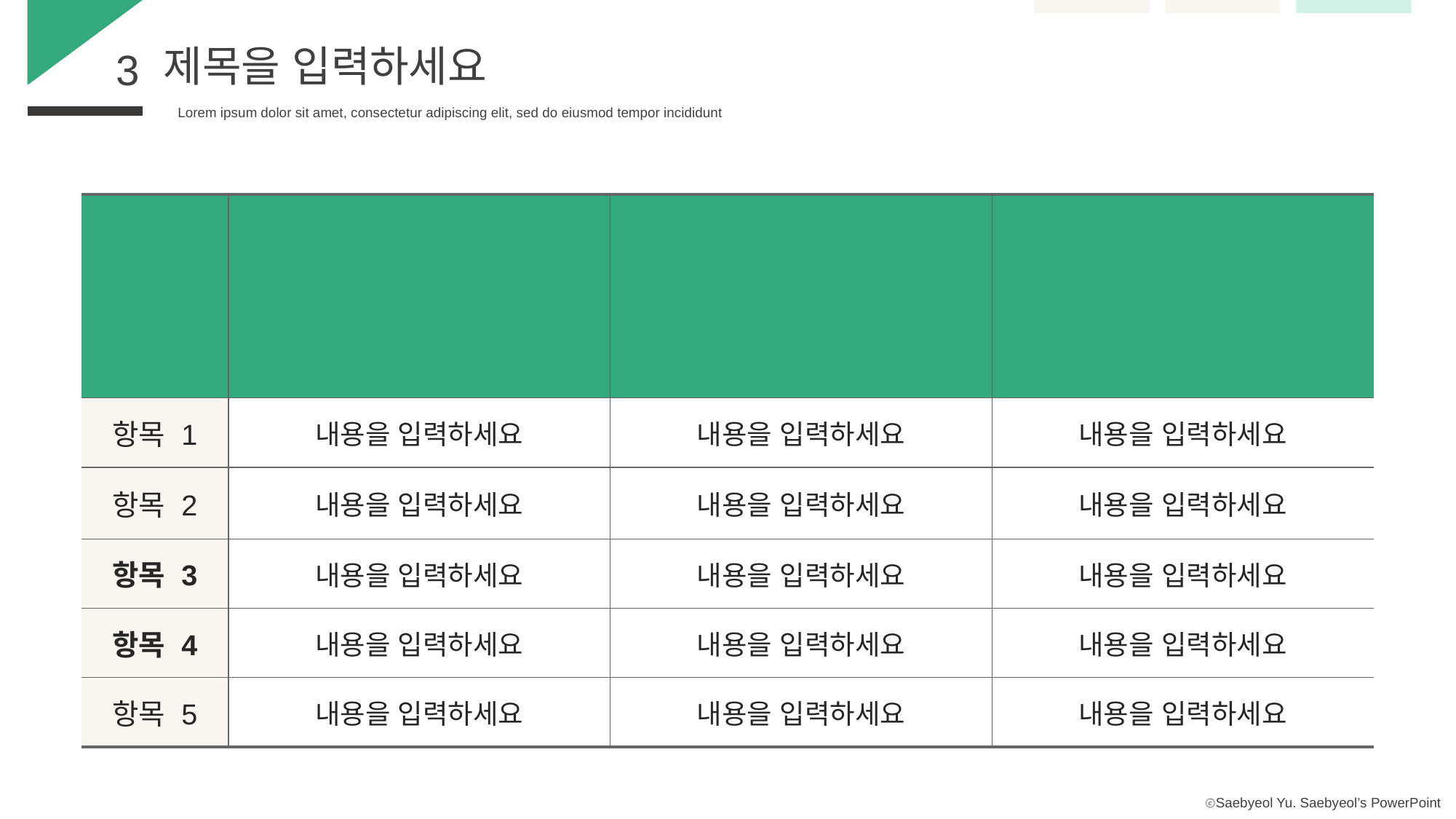

제목을 입력하세요
3
Lorem ipsum dolor sit amet, consectetur adipiscing elit, sed do eiusmod tempor incididunt
|  |  |  |  |
| --- | --- | --- | --- |
| 항목 1 | 내용을 입력하세요 | 내용을 입력하세요 | 내용을 입력하세요 |
| 항목 2 | 내용을 입력하세요 | 내용을 입력하세요 | 내용을 입력하세요 |
| 항목 3 | 내용을 입력하세요 | 내용을 입력하세요 | 내용을 입력하세요 |
| 항목 4 | 내용을 입력하세요 | 내용을 입력하세요 | 내용을 입력하세요 |
| 항목 5 | 내용을 입력하세요 | 내용을 입력하세요 | 내용을 입력하세요 |